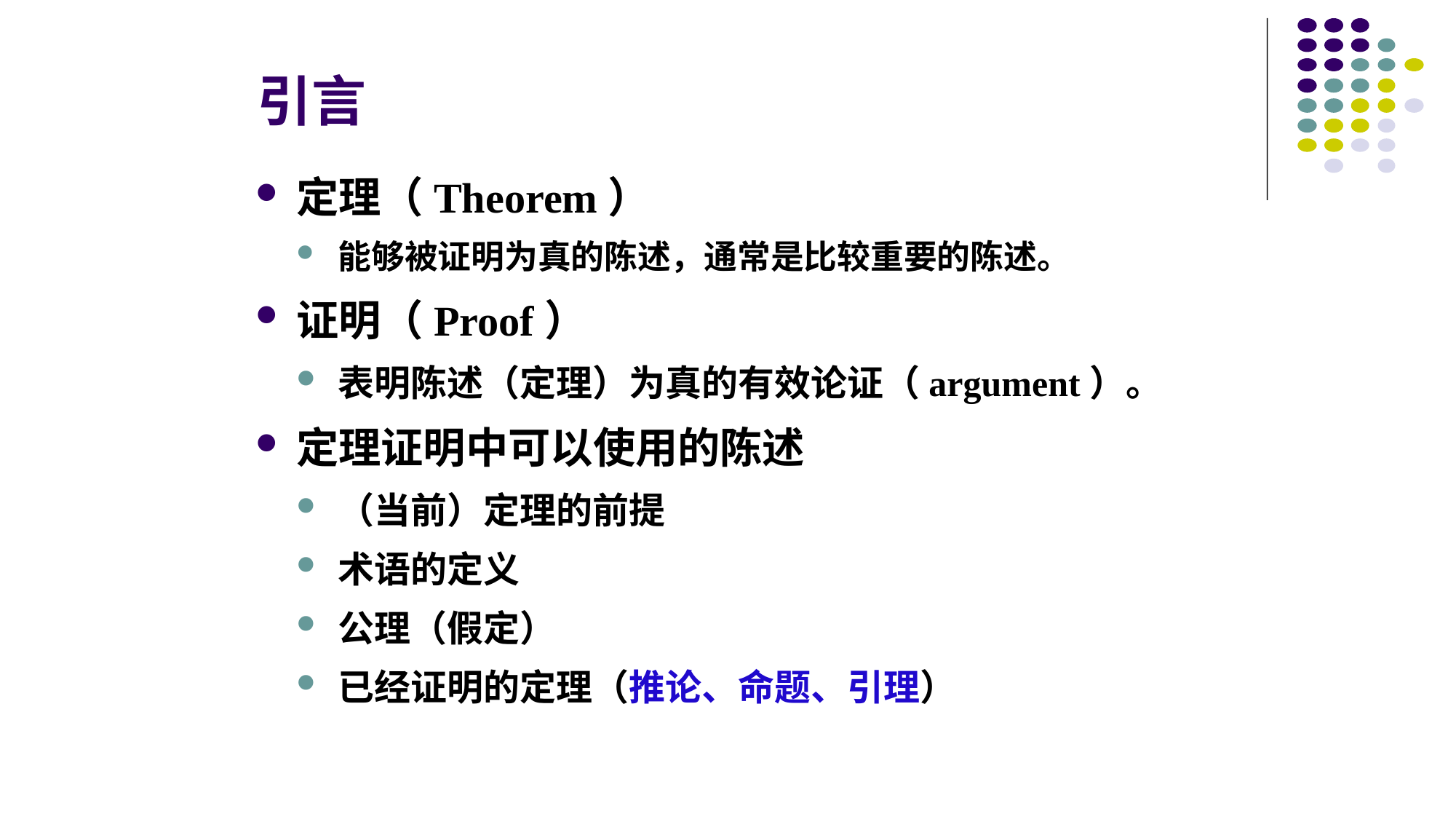

# 引言
定理（Theorem）
能够被证明为真的陈述，通常是比较重要的陈述。
证明（Proof）
表明陈述（定理）为真的有效论证（argument）。
定理证明中可以使用的陈述
（当前）定理的前提
术语的定义
公理（假定）
已经证明的定理（推论、命题、引理）